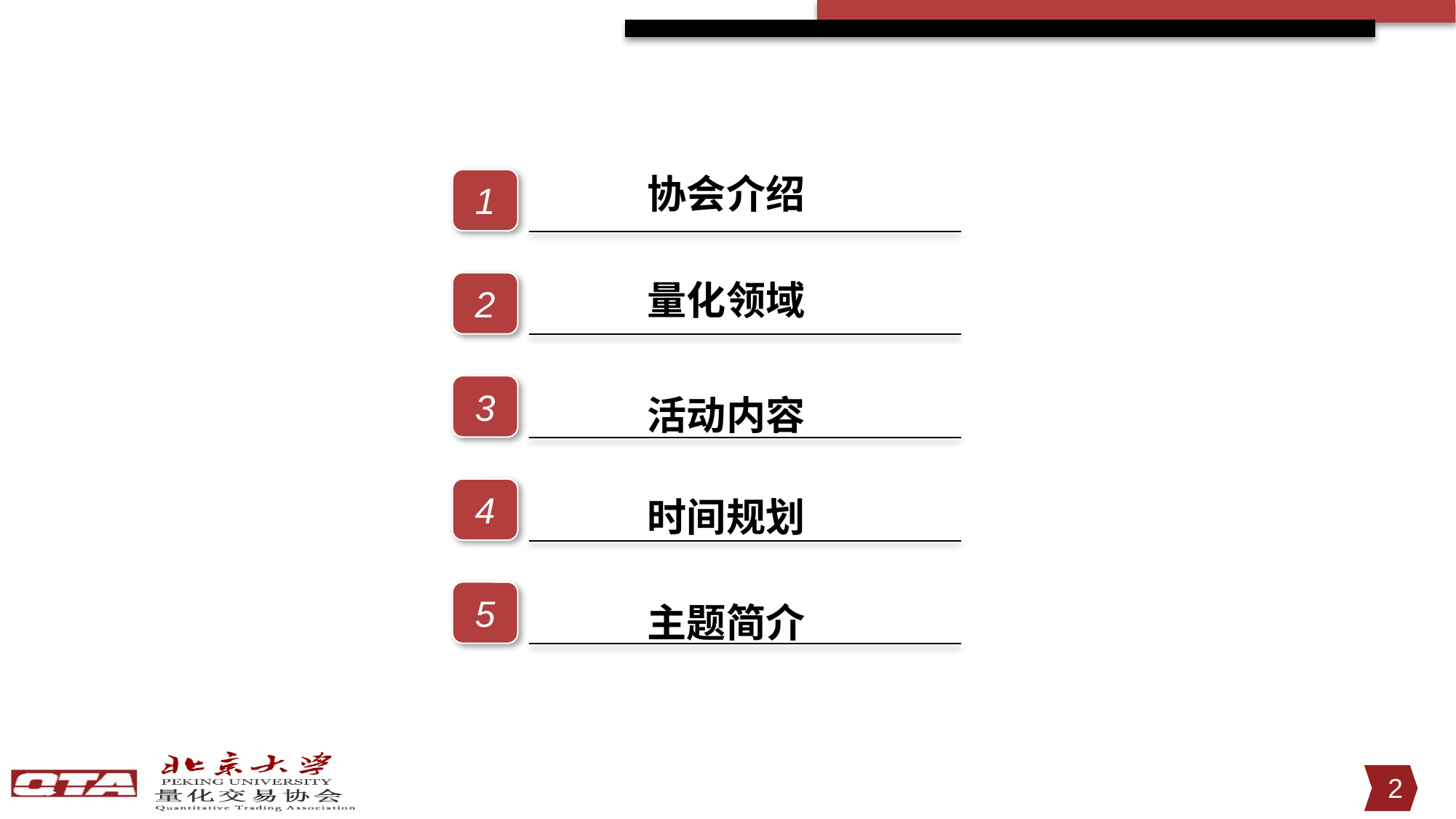

协会介绍
1
量化领域
2
3
活动内容
4
时间规划
5
主题简介
2